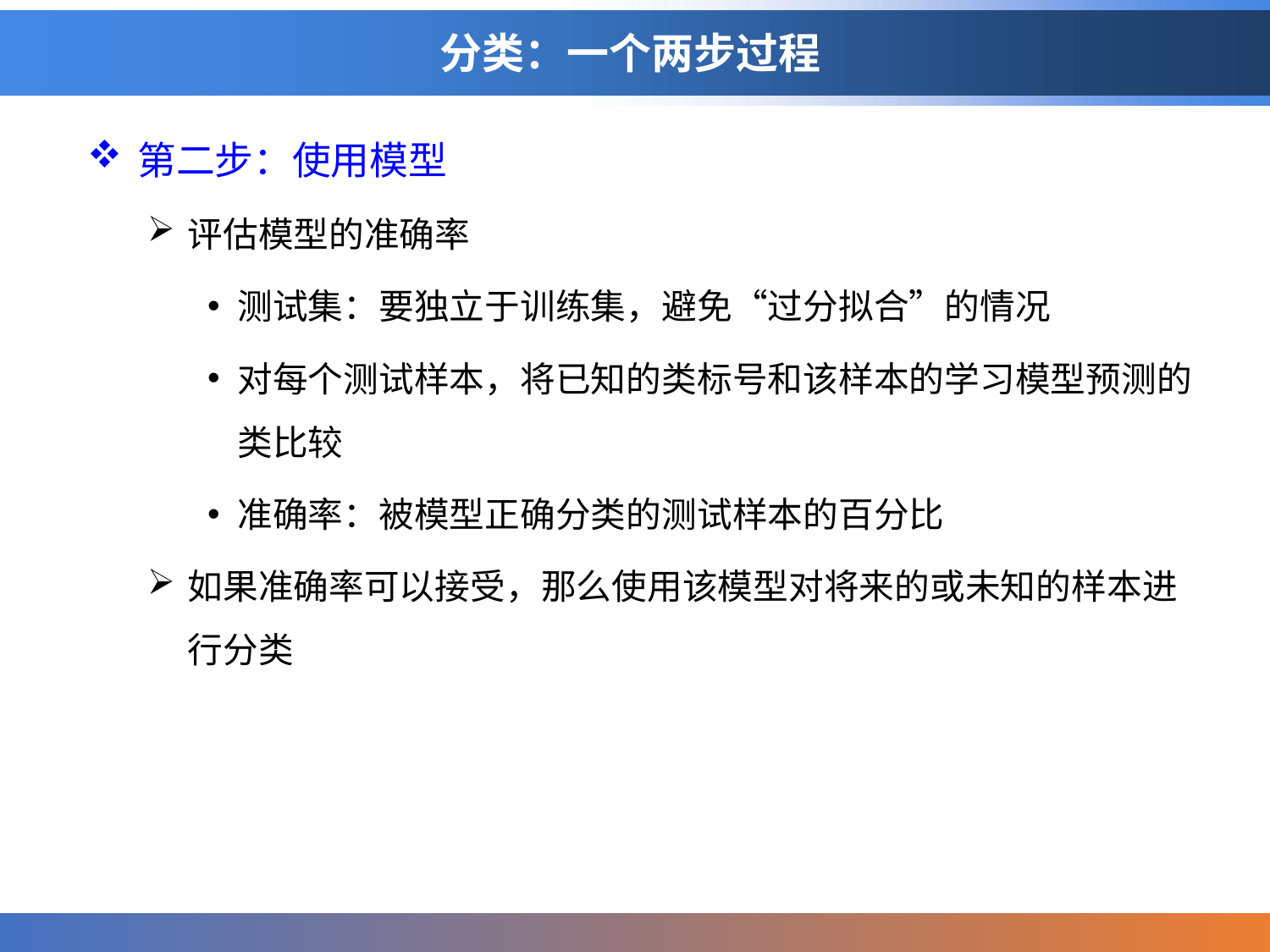

# 分类：一个两步过程
第二步：使用模型
评估模型的准确率
测试集：要独立于训练集，避免“过分拟合”的情况
对每个测试样本，将已知的类标号和该样本的学习模型预测的类比较
准确率：被模型正确分类的测试样本的百分比
如果准确率可以接受，那么使用该模型对将来的或未知的样本进行分类